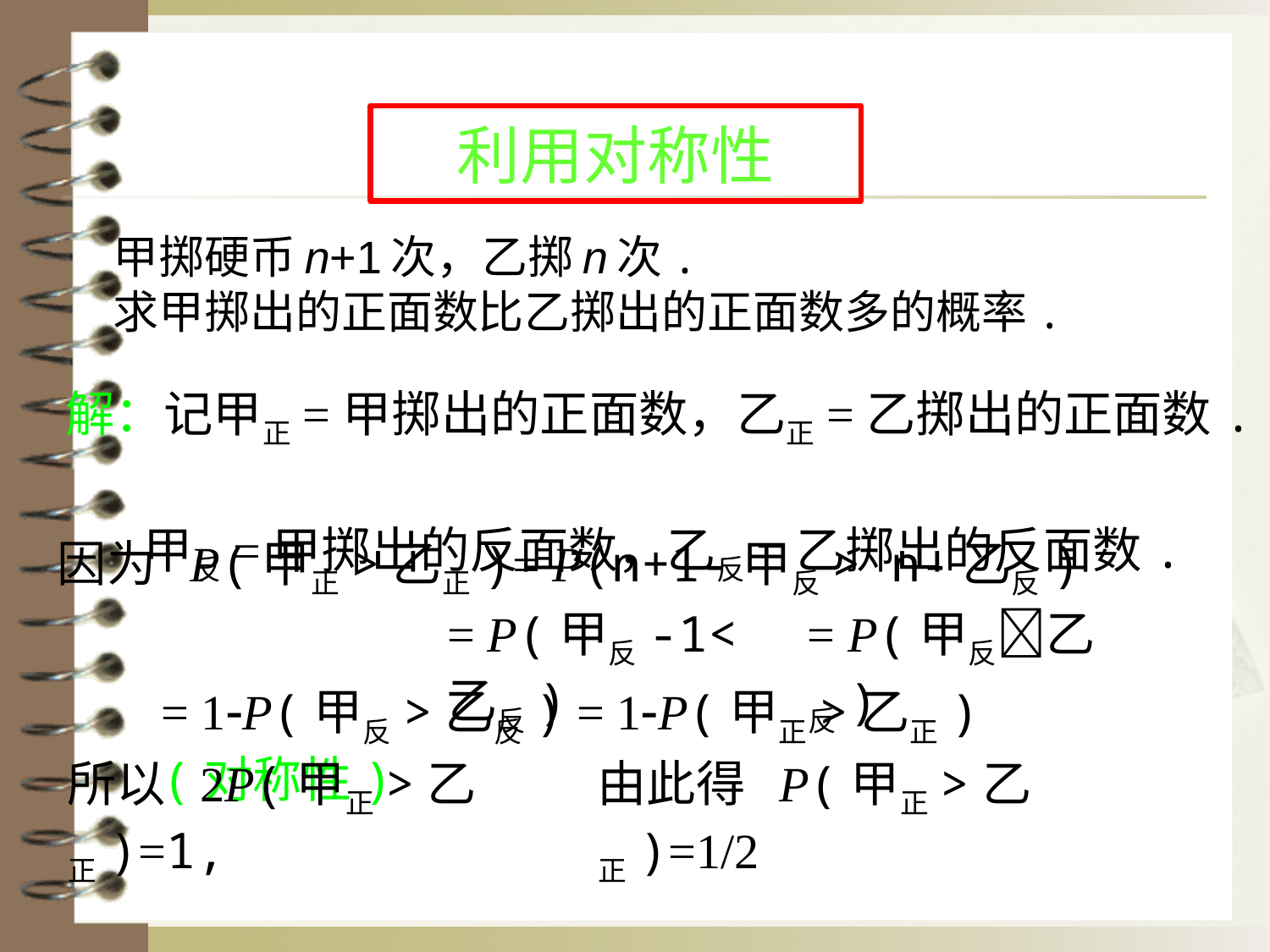

# 利用对称性
甲掷硬币n+1次，乙掷n次.
求甲掷出的正面数比乙掷出的正面数多的概率.
解：记甲正=甲掷出的正面数，乙正=乙掷出的正面数.
      甲反=甲掷出的反面数，乙反=乙掷出的反面数.
因为  P(甲正>乙正)= P(n+1-甲反> n-乙反)
= P(甲反-1<乙反)
= P(甲反≤乙反)
= 1−P(甲反>乙反) = 1−P(甲正>乙正)     (对称性)
所以  2P(甲正>乙正)=1,
由此得  P(甲正>乙正)=1/2